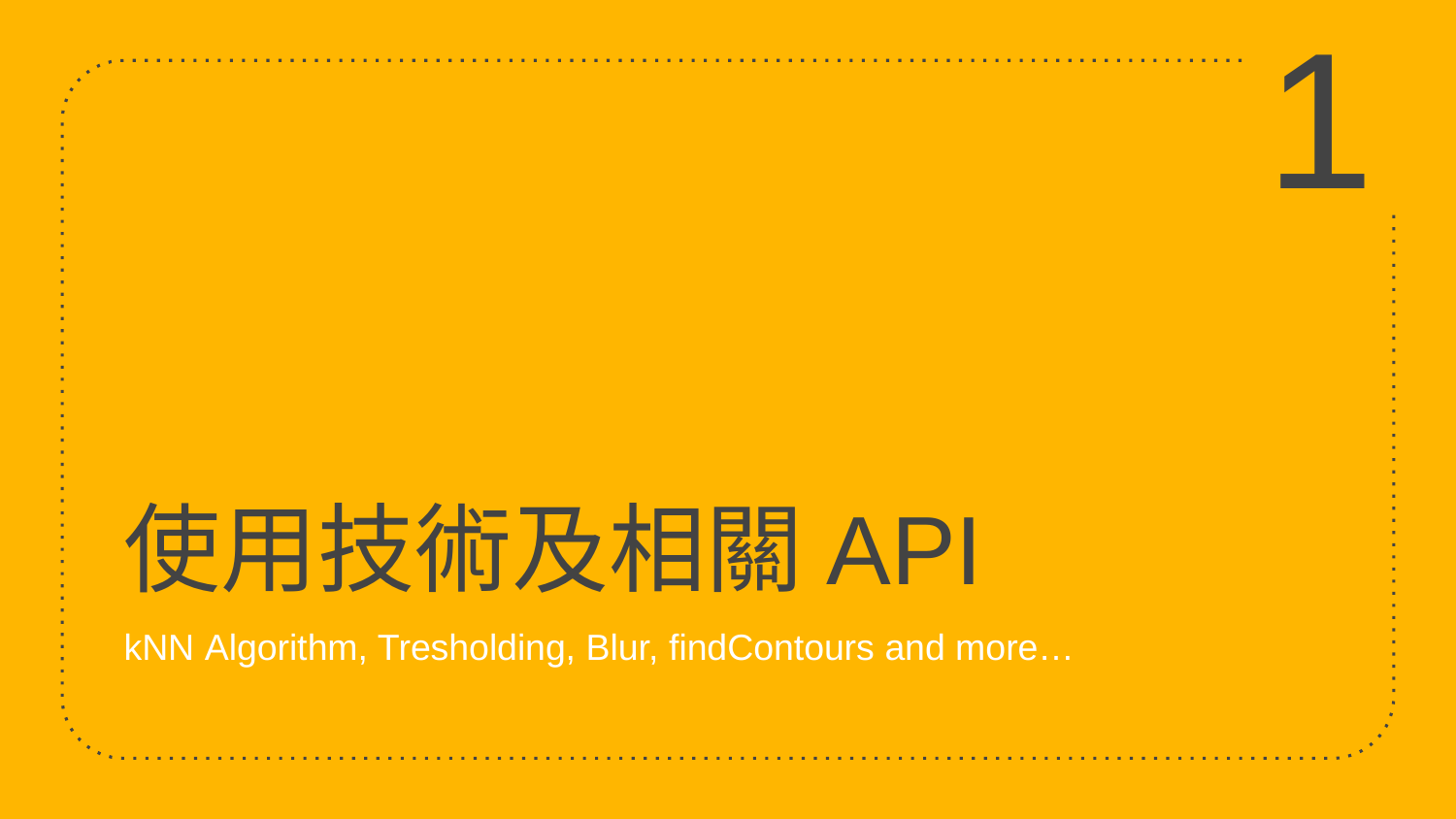

1
# 使用技術及相關API
kNN Algorithm, Tresholding, Blur, findContours and more…